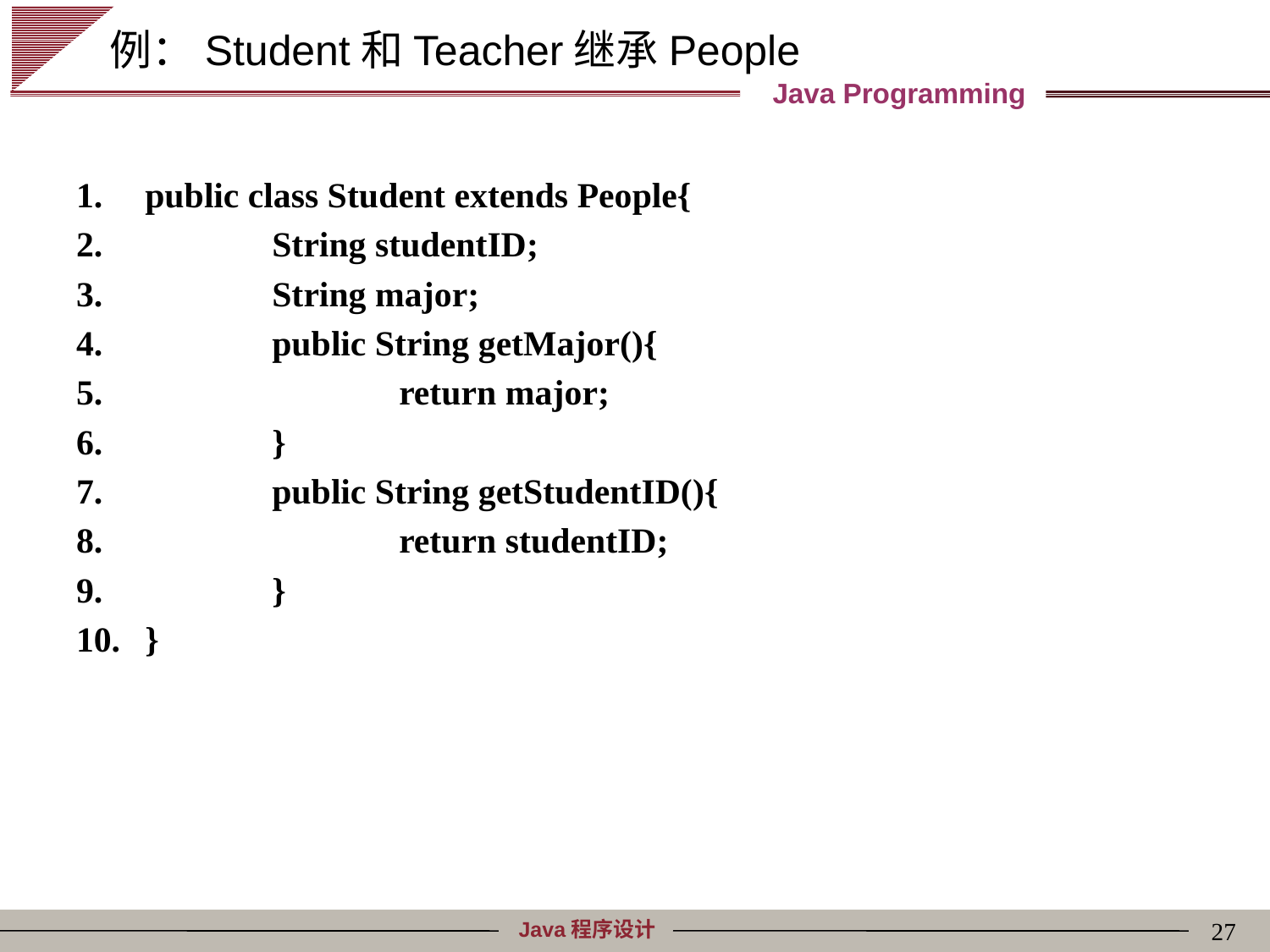

# 例：Student和Teacher继承People
public class Student extends People{
	String studentID;
	String major;
	public String getMajor(){
		return major;
	}
	public String getStudentID(){
		return studentID;
	}
}